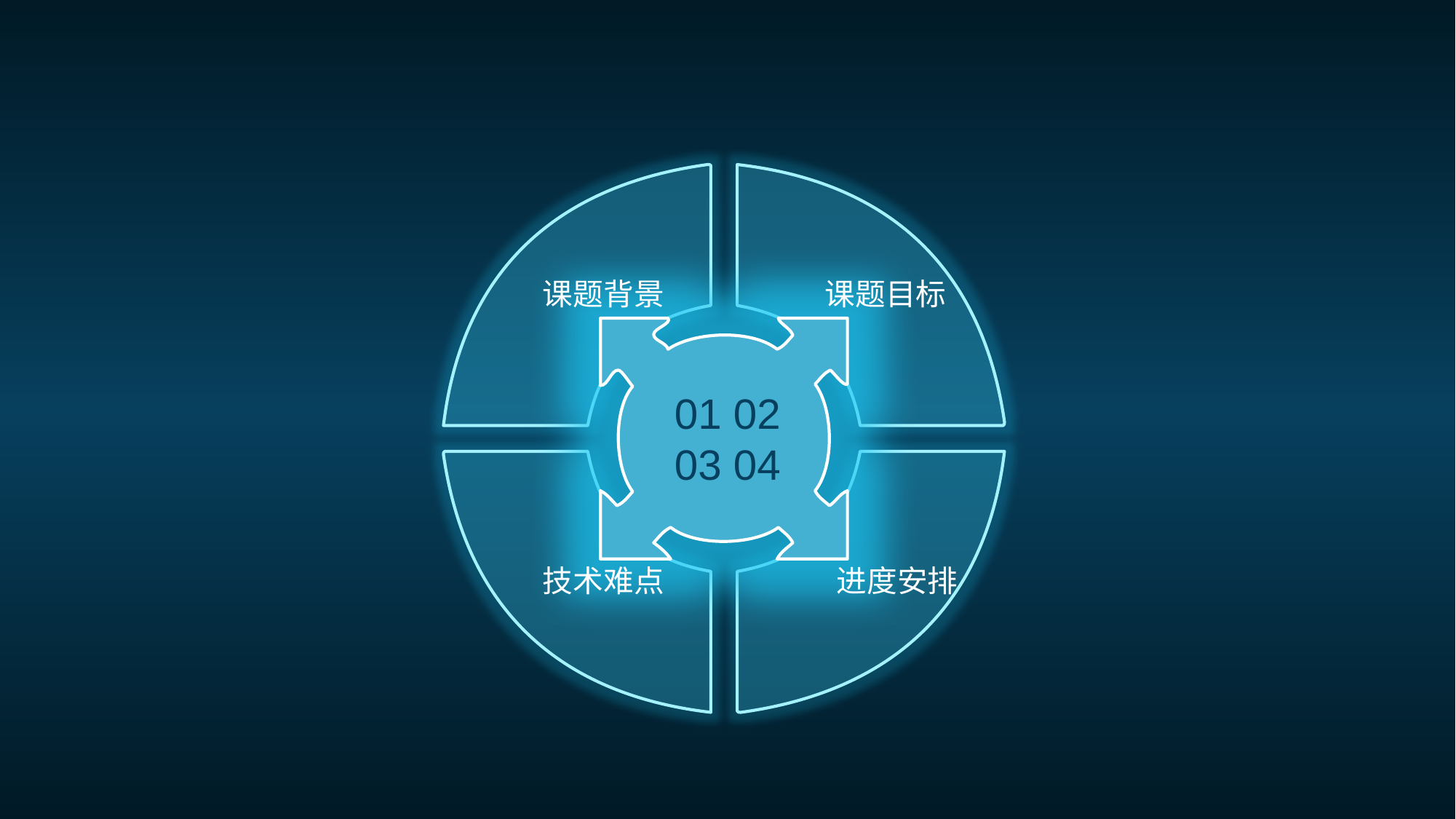

课题背景
课题目标

01 02
03 04

技术难点
进度安排